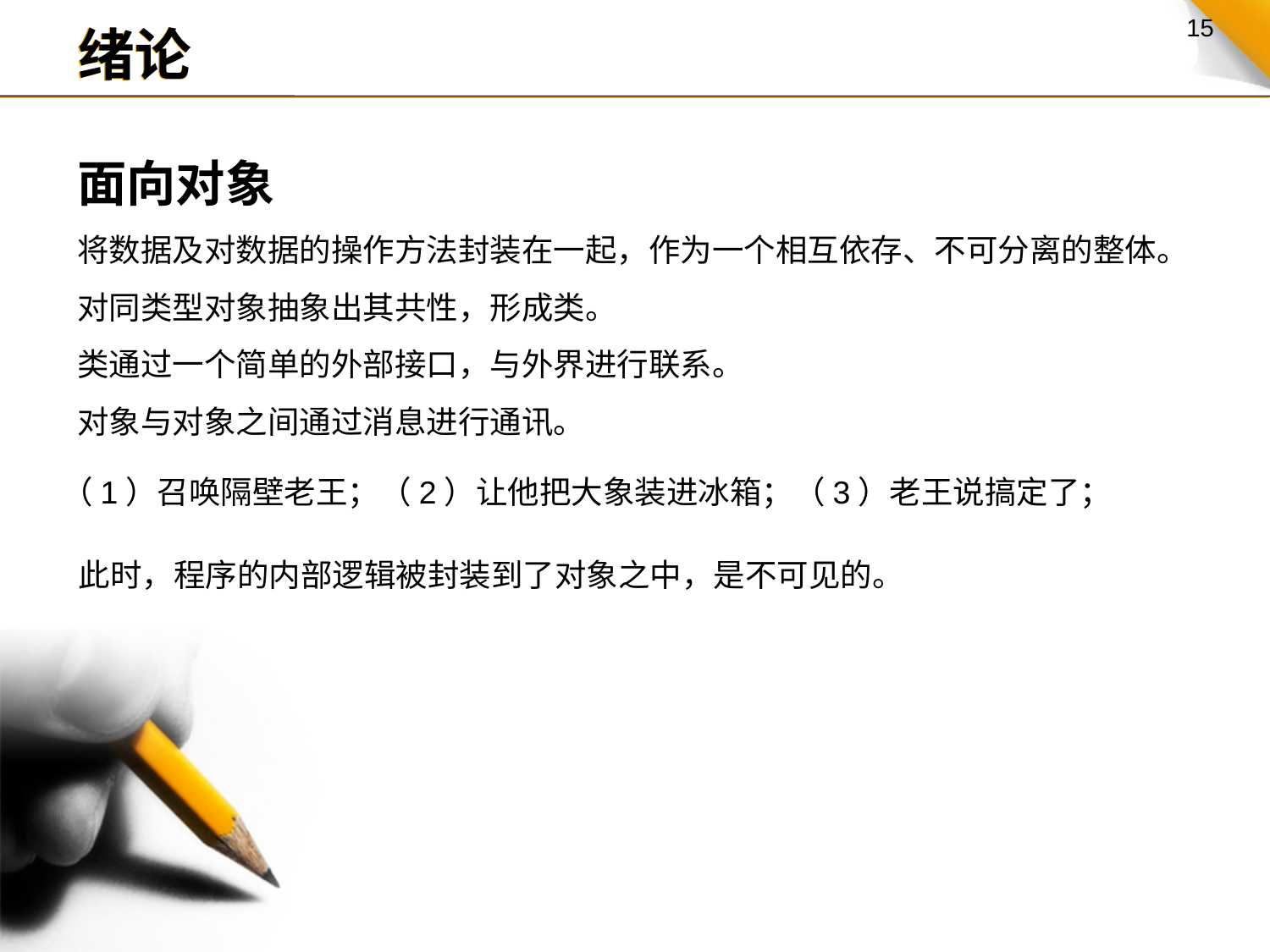

绪论
面向对象
将数据及对数据的操作方法封装在一起，作为一个相互依存、不可分离的整体。
对同类型对象抽象出其共性，形成类。
类通过一个简单的外部接口，与外界进行联系。
对象与对象之间通过消息进行通讯。
（1）召唤隔壁老王；（2）让他把大象装进冰箱；（3）老王说搞定了；
此时，程序的内部逻辑被封装到了对象之中，是不可见的。